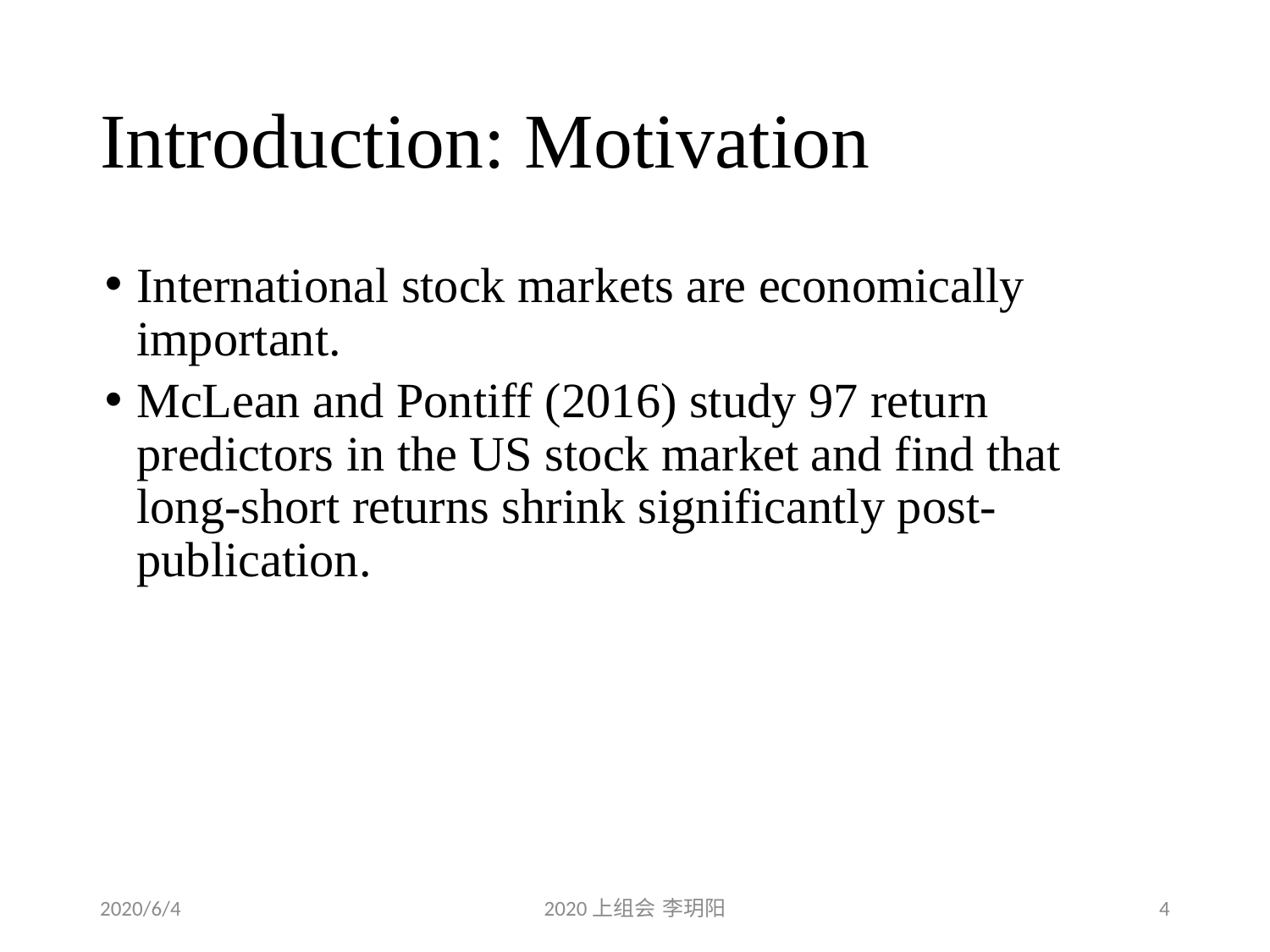

# Introduction: Motivation
International stock markets are economically important.
McLean and Pontiff (2016) study 97 return predictors in the US stock market and find that long-short returns shrink significantly post-publication.

2020/6/4
2020上组会 李玥阳
4